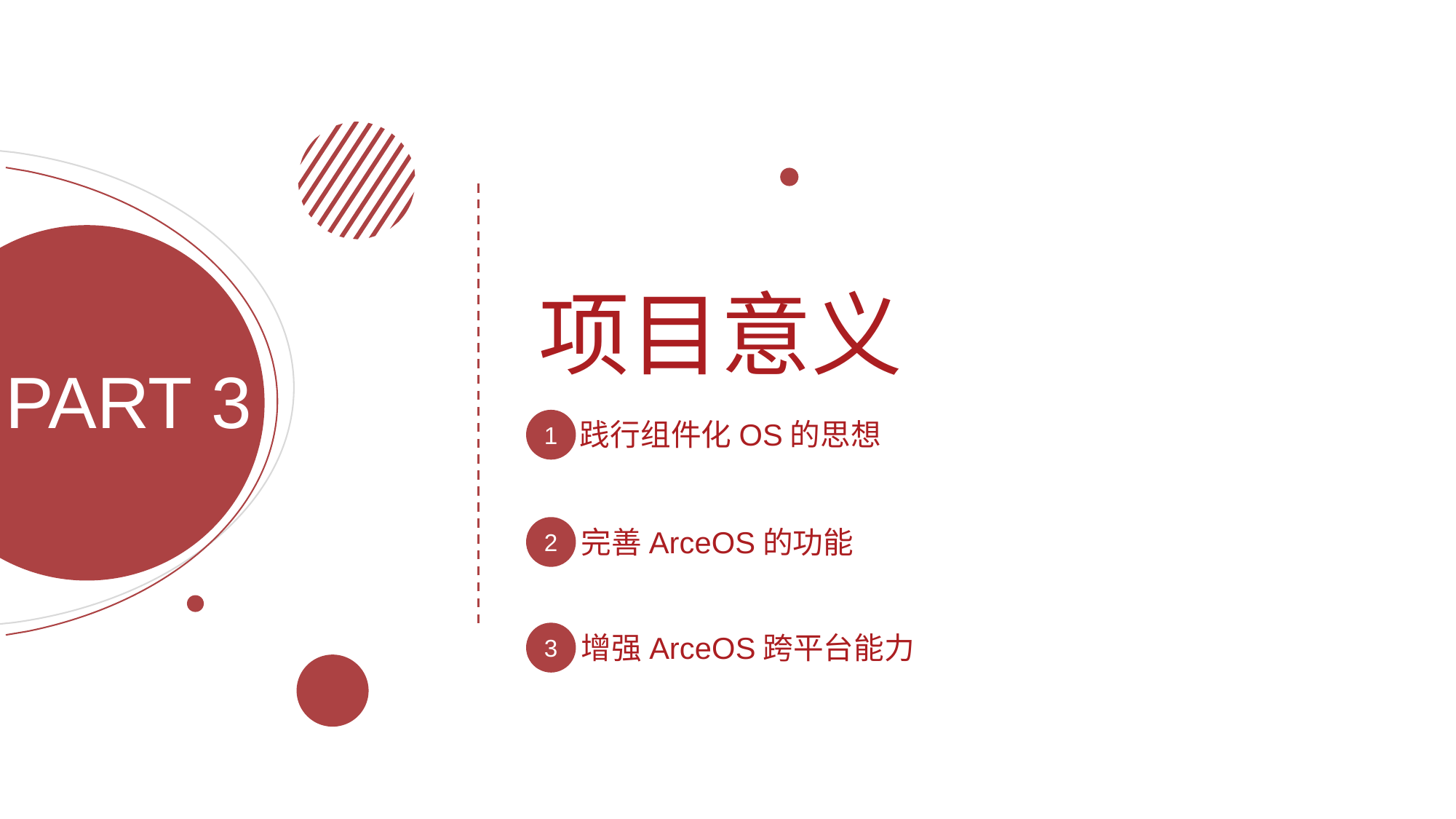

项目意义
PART 3
1
践行组件化OS的思想
2
完善ArceOS的功能

3
增强ArceOS跨平台能力